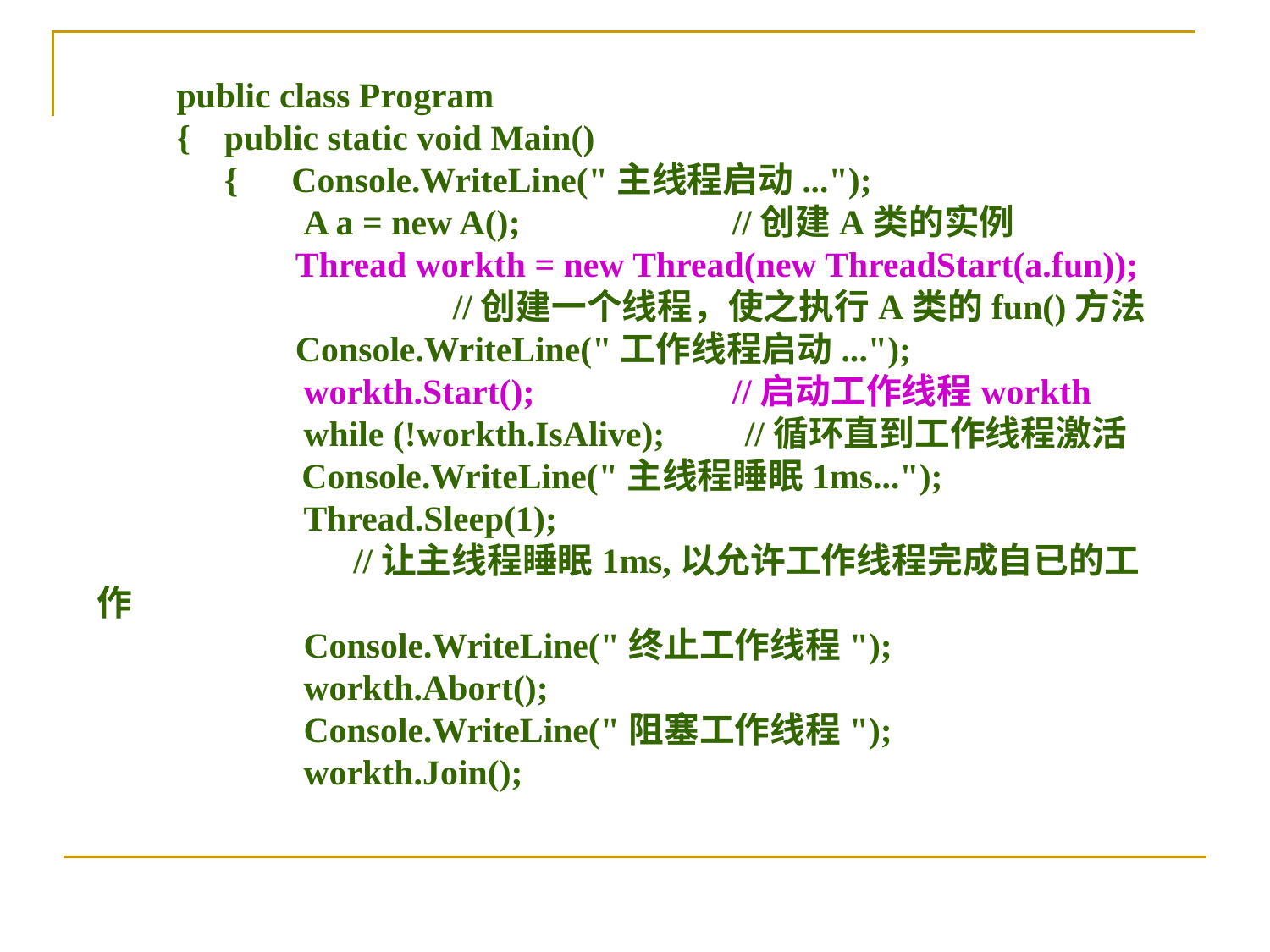

public class Program
　　{	public static void Main()
	{      Console.WriteLine("主线程启动...");
	　　A a = new A();		//创建A类的实例
	        Thread workth = new Thread(new ThreadStart(a.fun));
                                        //创建一个线程，使之执行A类的fun()方法
	        Console.WriteLine("工作线程启动...");
	　　workth.Start();		//启动工作线程workth
	　　while (!workth.IsAlive);         //循环直到工作线程激活
                       Console.WriteLine("主线程睡眠1ms...");
	　　Thread.Sleep(1);
　　　　　　　//让主线程睡眠1ms,以允许工作线程完成自已的工作
	　　Console.WriteLine("终止工作线程");
	　　workth.Abort();
	　　Console.WriteLine("阻塞工作线程");
	　　workth.Join();